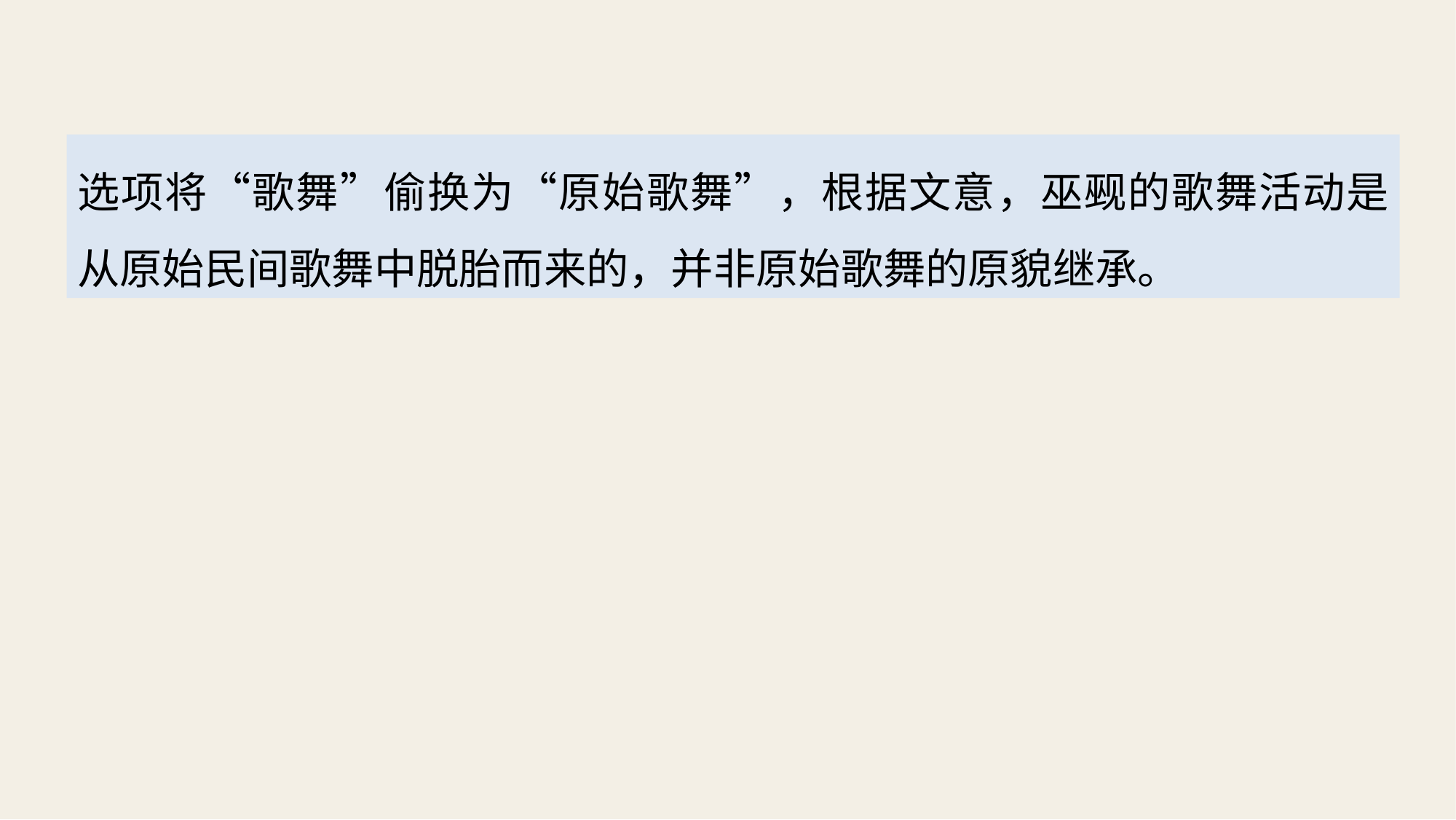

选项将“歌舞”偷换为“原始歌舞”，根据文意，巫觋的歌舞活动是从原始民间歌舞中脱胎而来的，并非原始歌舞的原貌继承。